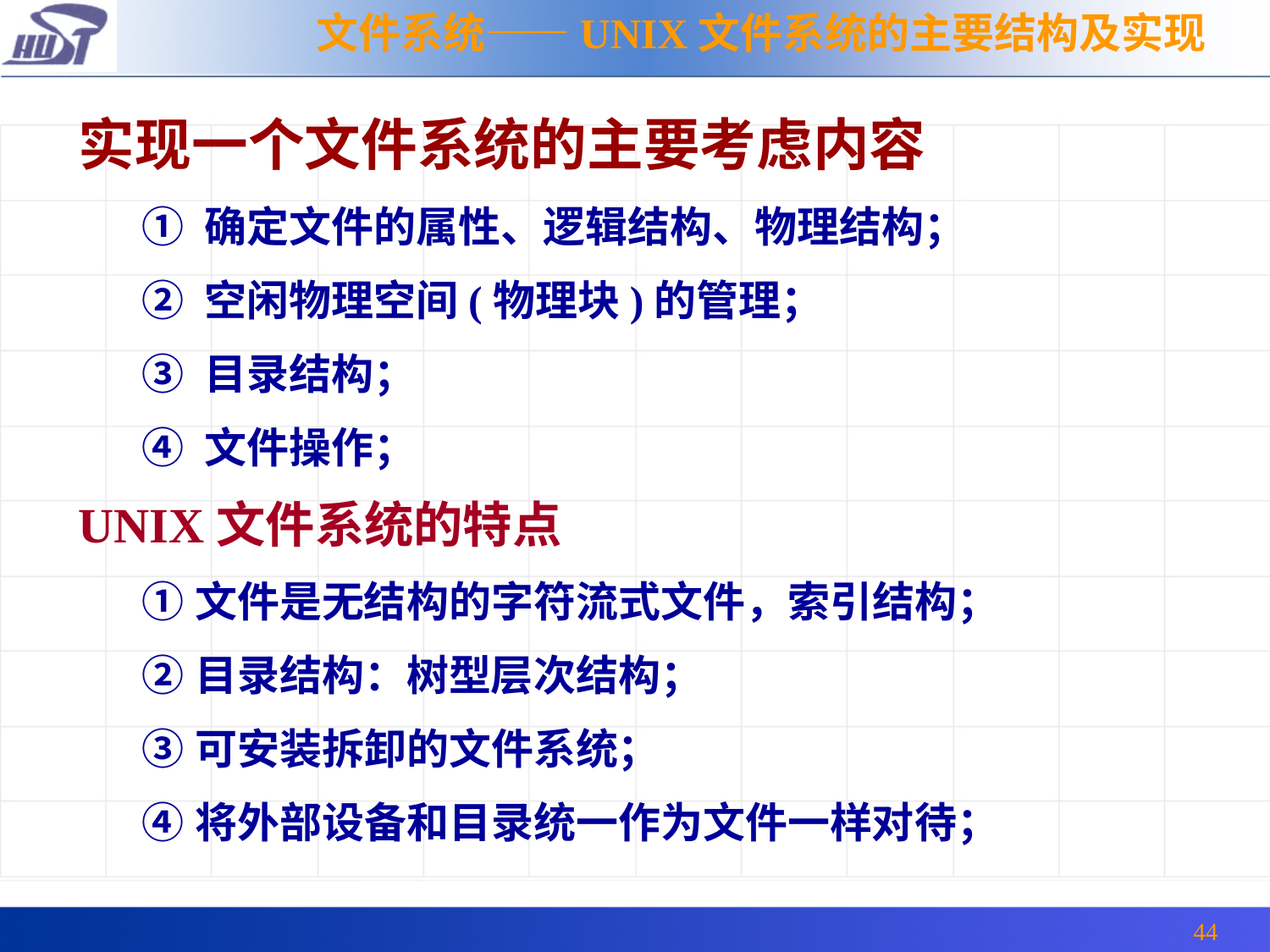

文件系统——UNIX文件系统的主要结构及实现
实现一个文件系统的主要考虑内容
① 确定文件的属性、逻辑结构、物理结构；
② 空闲物理空间(物理块)的管理；
③ 目录结构；
④ 文件操作；
UNIX文件系统的特点
①文件是无结构的字符流式文件，索引结构；
②目录结构：树型层次结构；
③可安装拆卸的文件系统；
④将外部设备和目录统一作为文件一样对待；
44